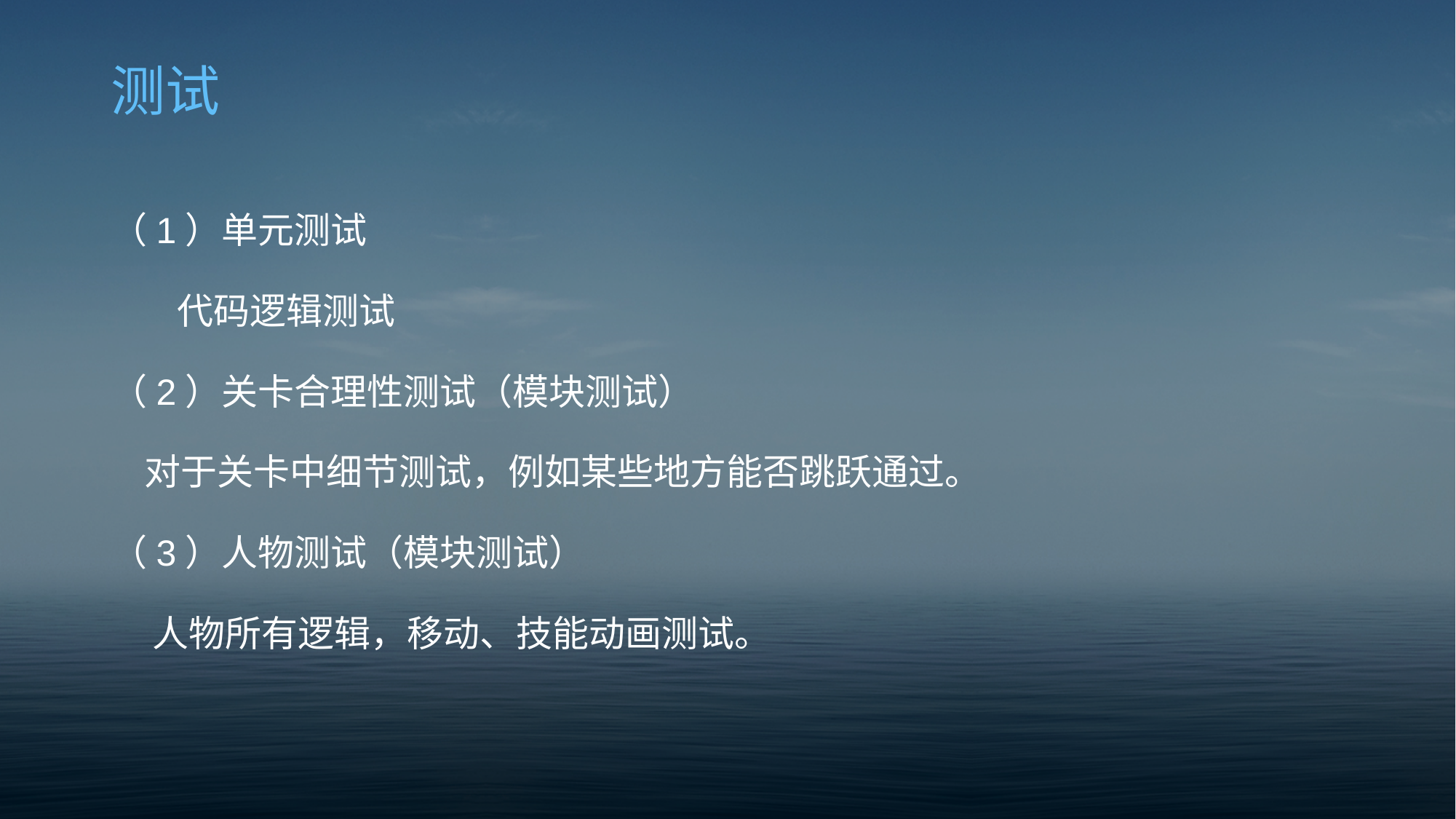

# 测试
（1）单元测试
       代码逻辑测试
（2）关卡合理性测试（模块测试）
   对于关卡中细节测试，例如某些地方能否跳跃通过。
（3）人物测试（模块测试）
    人物所有逻辑，移动、技能动画测试。